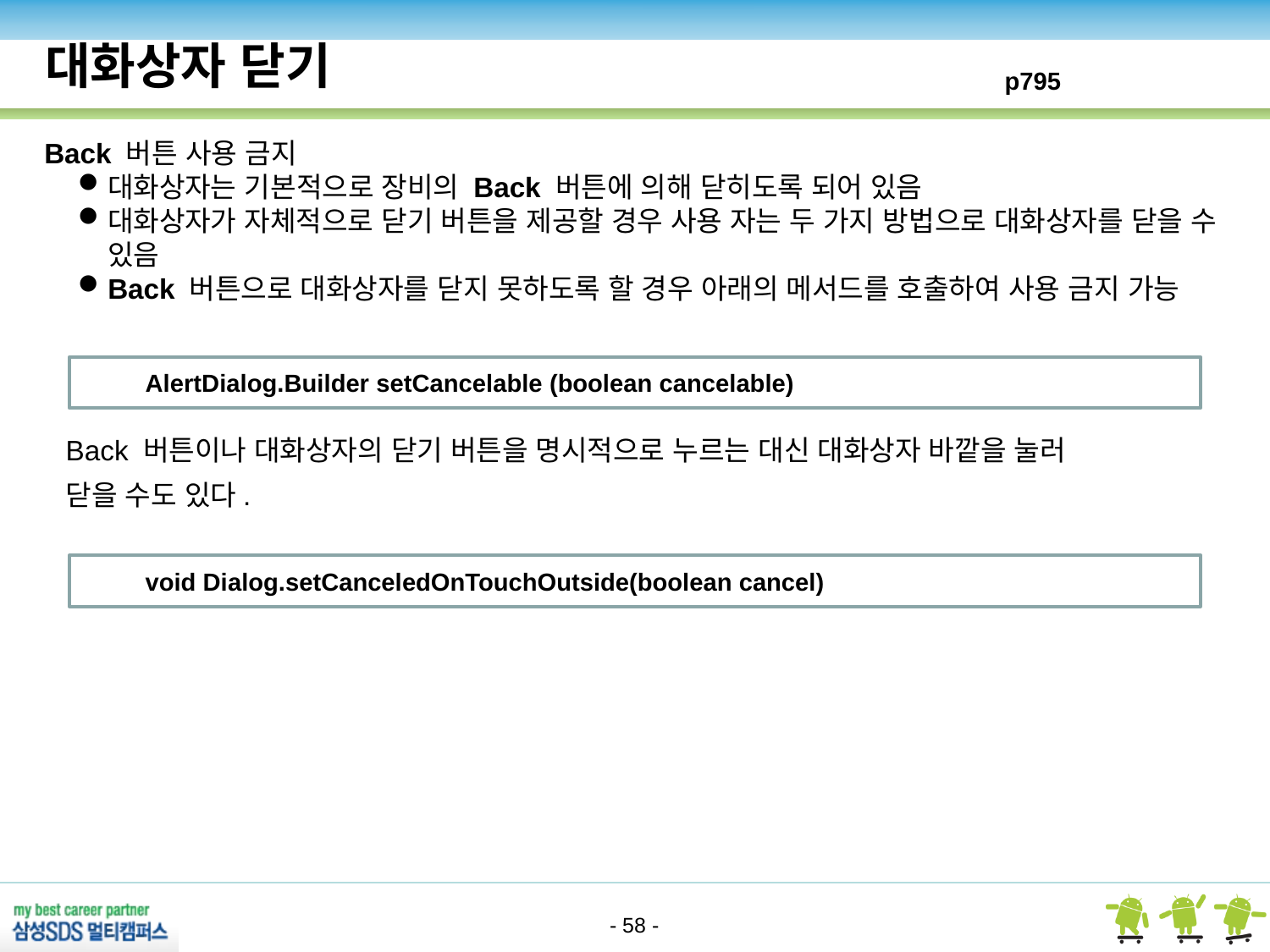

대화상자 닫기
p795
Back 버튼 사용 금지
대화상자는 기본적으로 장비의 Back 버튼에 의해 닫히도록 되어 있음
대화상자가 자체적으로 닫기 버튼을 제공할 경우 사용 자는 두 가지 방법으로 대화상자를 닫을 수 있음
Back 버튼으로 대화상자를 닫지 못하도록 할 경우 아래의 메서드를 호출하여 사용 금지 가능
AlertDialog.Builder setCancelable (boolean cancelable)
Back 버튼이나 대화상자의 닫기 버튼을 명시적으로 누르는 대신 대화상자 바깥을 눌러
닫을 수도 있다.

void Dialog.setCanceledOnTouchOutside(boolean cancel)
- 58 -